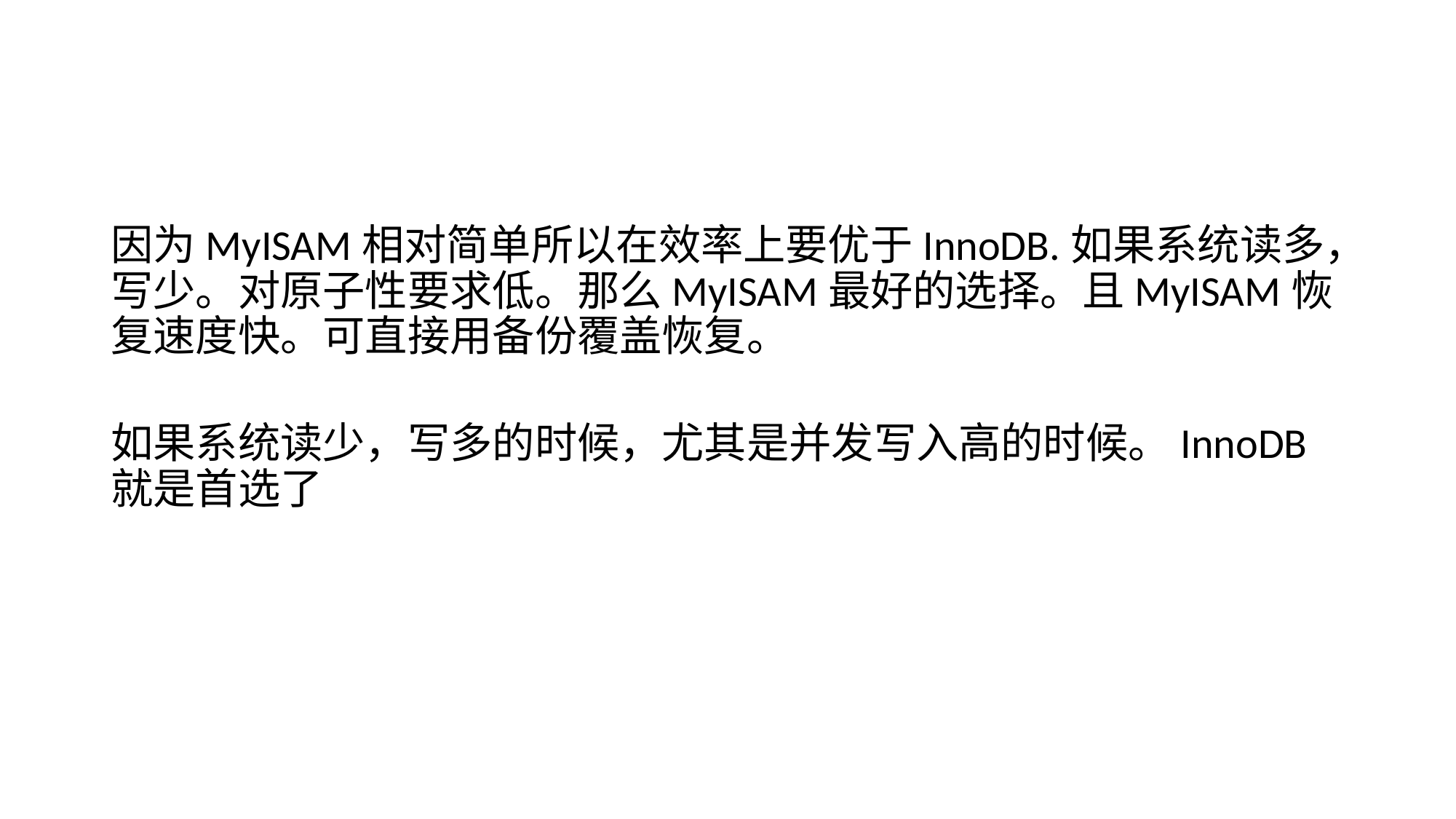

#
因为MyISAM相对简单所以在效率上要优于InnoDB.如果系统读多，写少。对原子性要求低。那么MyISAM最好的选择。且MyISAM恢复速度快。可直接用备份覆盖恢复。
如果系统读少，写多的时候，尤其是并发写入高的时候。InnoDB就是首选了